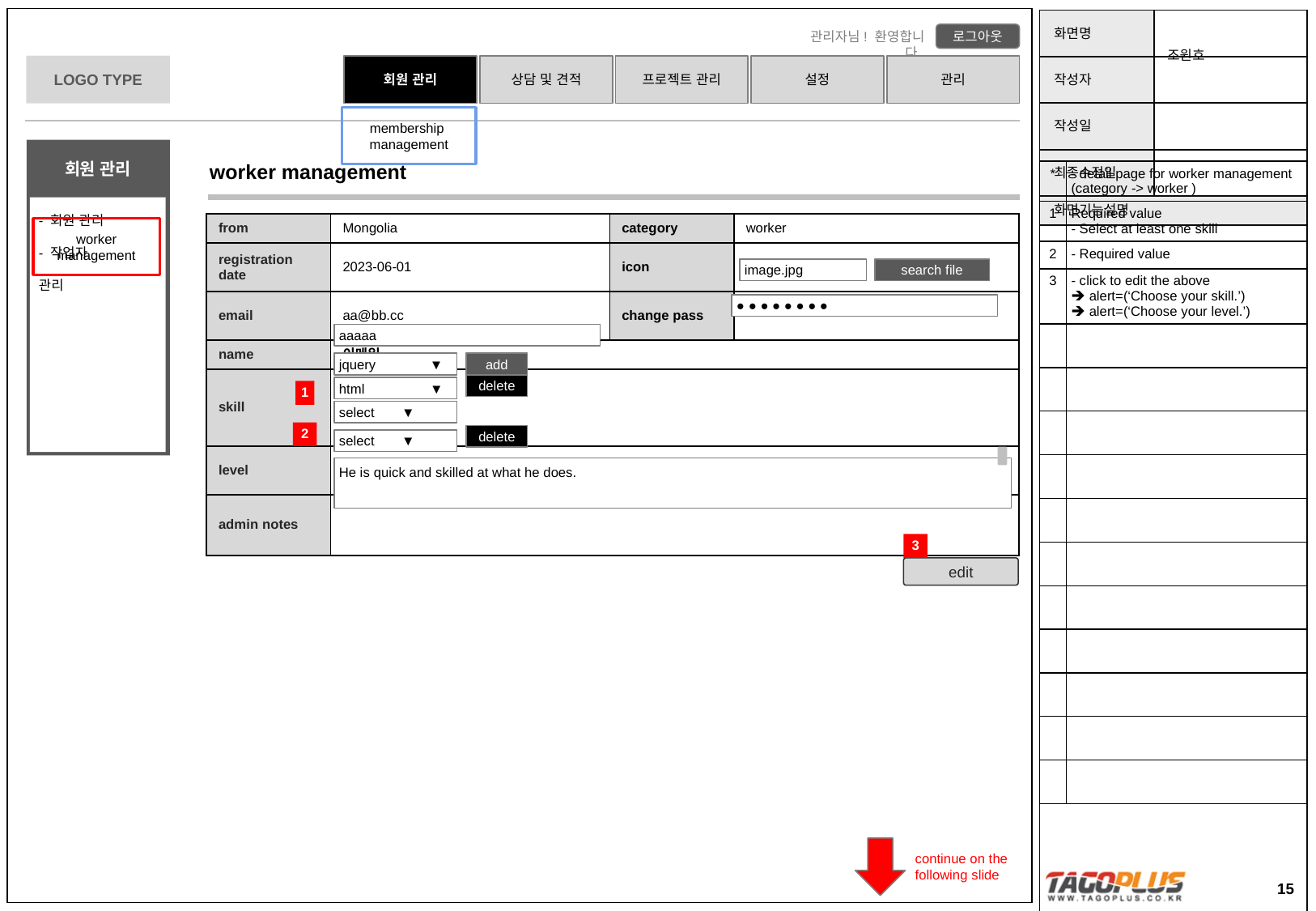

membership
management
worker management
| \* | - detail page for worker management (category -> worker ) |
| --- | --- |
| 1 | Required value - Select at least one skill |
| 2 | - Required value |
| 3 | - click to edit the above 🡺 alert=(‘Choose your skill.’) 🡺 alert=(‘Choose your level.’) |
|  |  |
|  |  |
|  |  |
|  |  |
|  |  |
|  |  |
|  |  |
|  |  |
|  |  |
|  |  |
|  |  |
| from | Mongolia | category | worker |
| --- | --- | --- | --- |
| registration date | 2023-06-01 | icon |  |
| email | aa@bb.cc | change pass |  |
| name | 이메일 |  |  |
| skill |  |  |  |
| level |  |  |  |
| admin notes |  |  |  |
worker management
image.jpg
search file
● ● ● ● ● ● ● ●
aaaaa
add
jquery              ▼
delete
html                 ▼
1
select       ▼
2
delete
select       ▼

He is quick and skilled at what he does.
3
edit

continue on the following slide